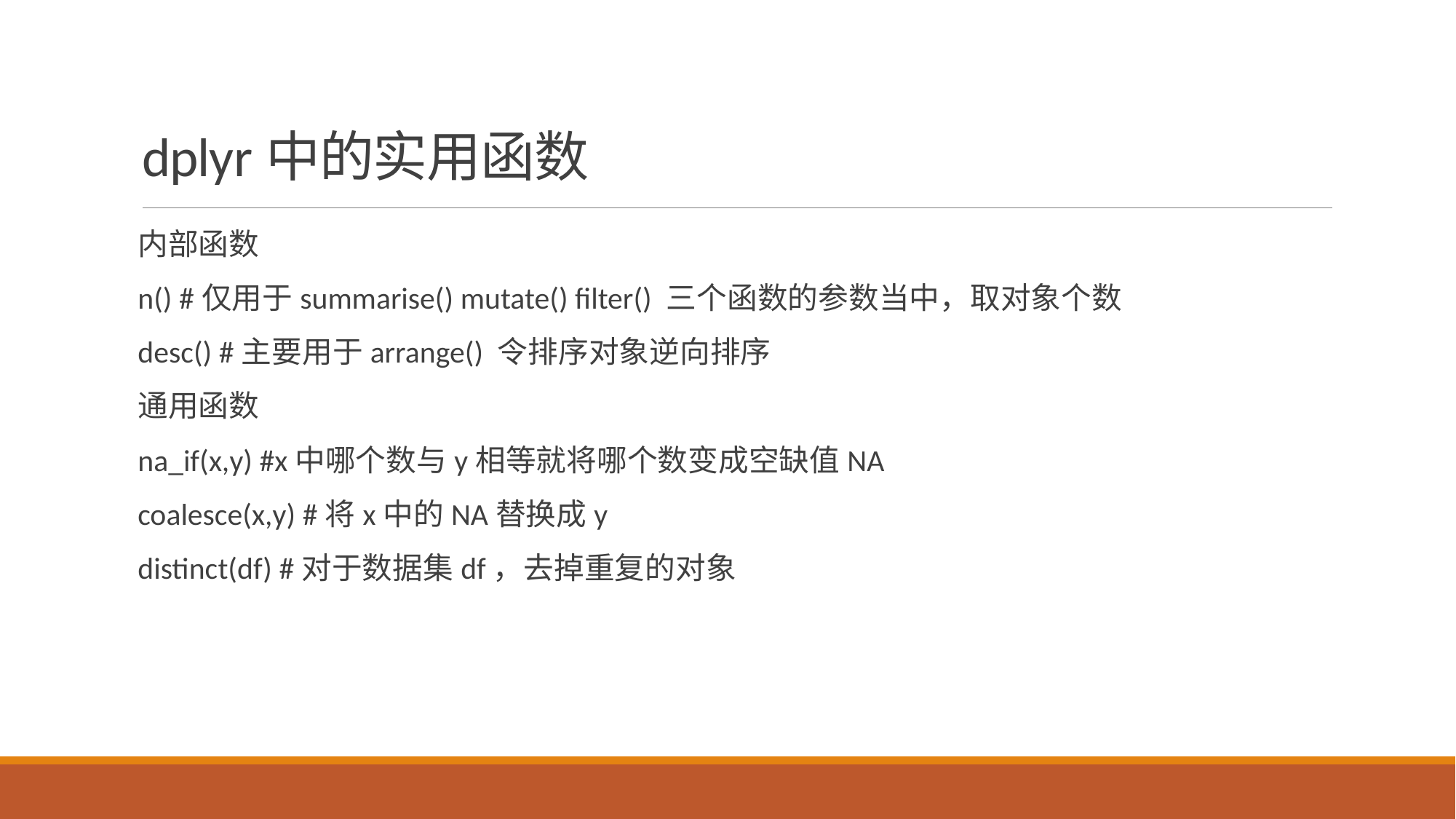

# dplyr中的实用函数
内部函数
n() #仅用于summarise() mutate() filter() 三个函数的参数当中，取对象个数
desc() #主要用于arrange() 令排序对象逆向排序
通用函数
na_if(x,y) #x中哪个数与y相等就将哪个数变成空缺值NA
coalesce(x,y) #将x中的NA替换成y
distinct(df) #对于数据集df，去掉重复的对象